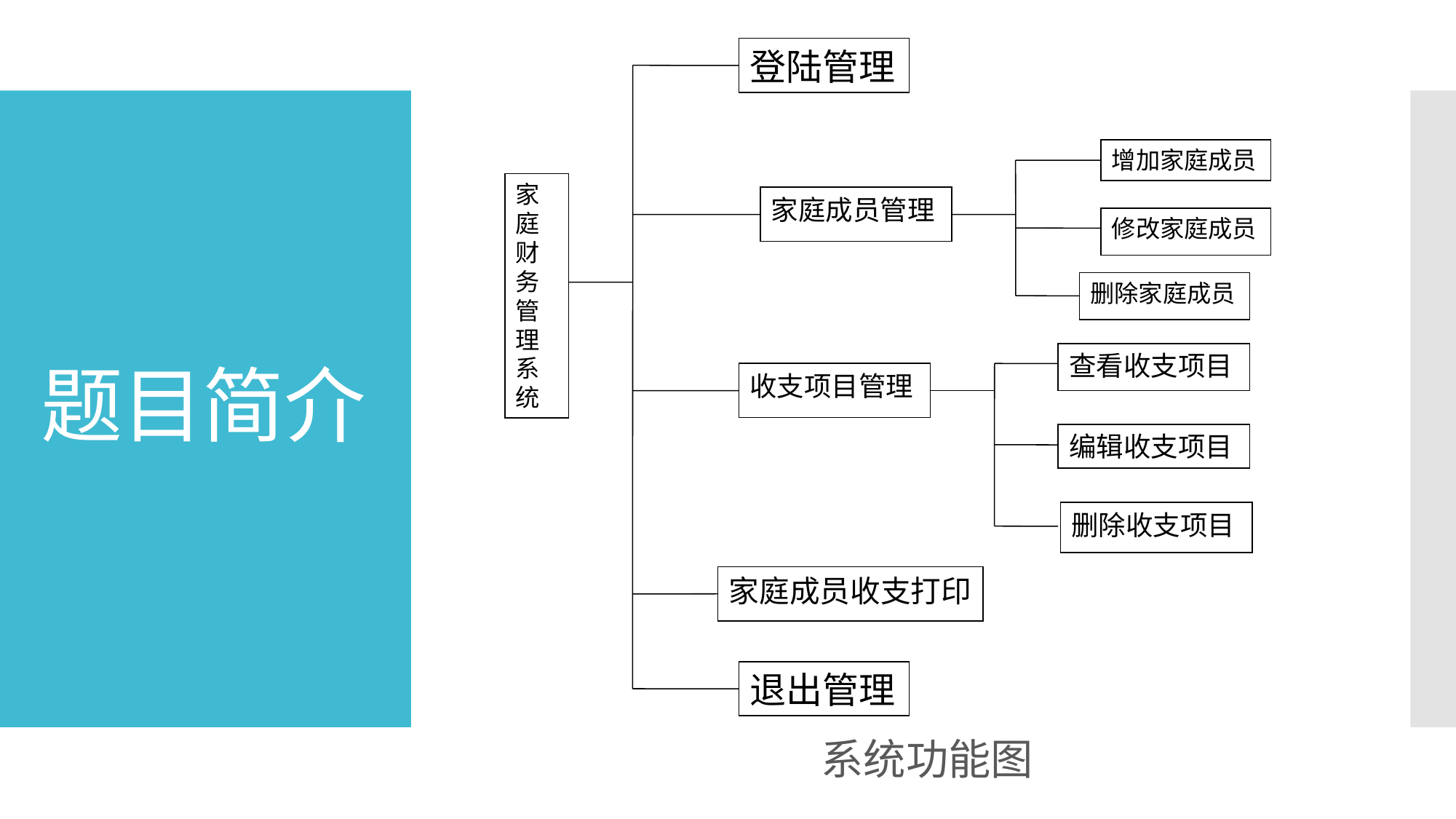

登陆管理
增加家庭成员
家庭财务管理系统
家庭成员管理
修改家庭成员
删除家庭成员
查看收支项目
收支项目管理
编辑收支项目
删除收支项目
家庭成员收支打印
退出管理
# 题目简介
系统功能图